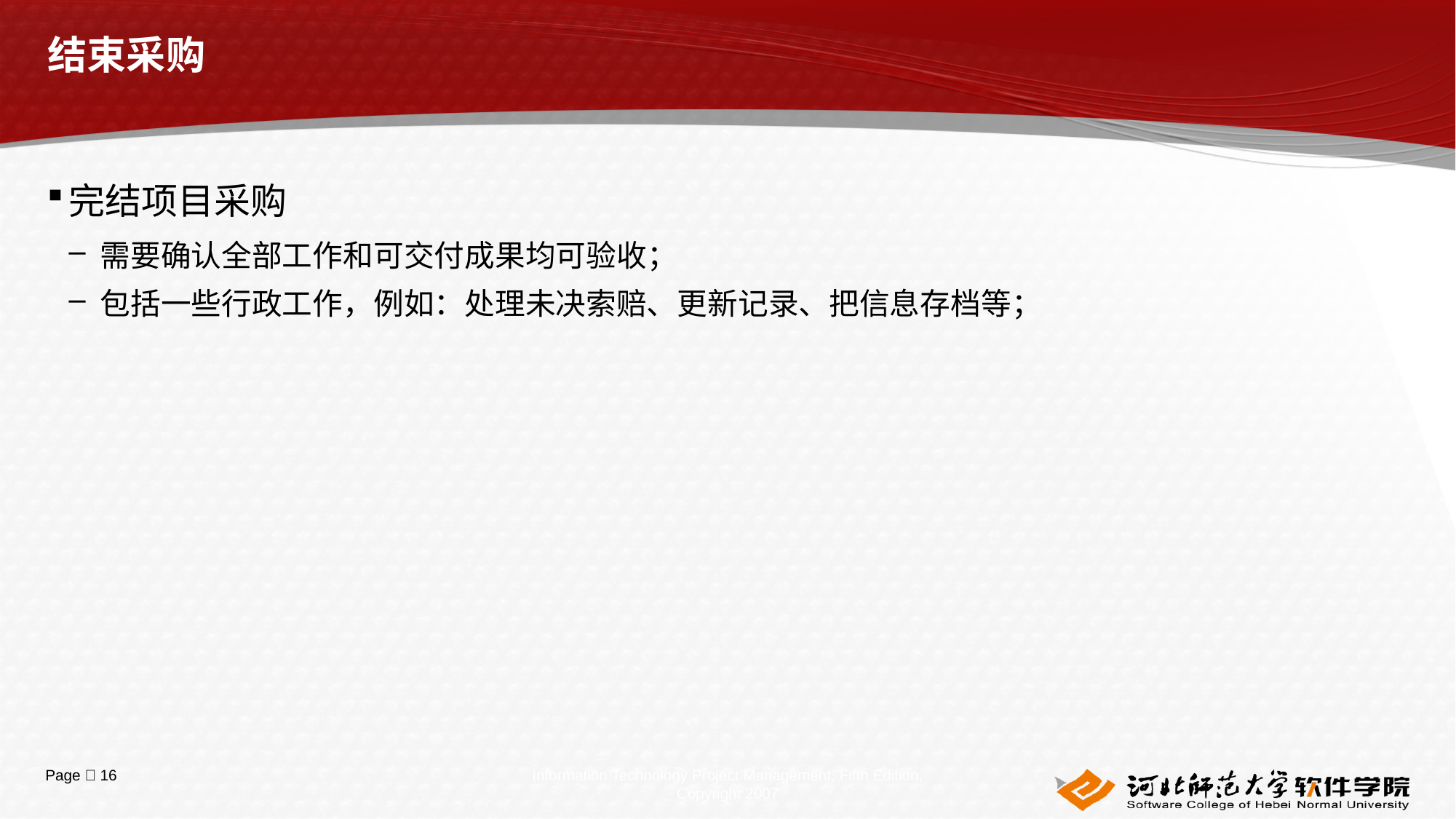

# 结束采购
完结项目采购
需要确认全部工作和可交付成果均可验收；
包括一些行政工作，例如：处理未决索赔、更新记录、把信息存档等；
Information Technology Project Management, Fifth Edition, Copyright 2007